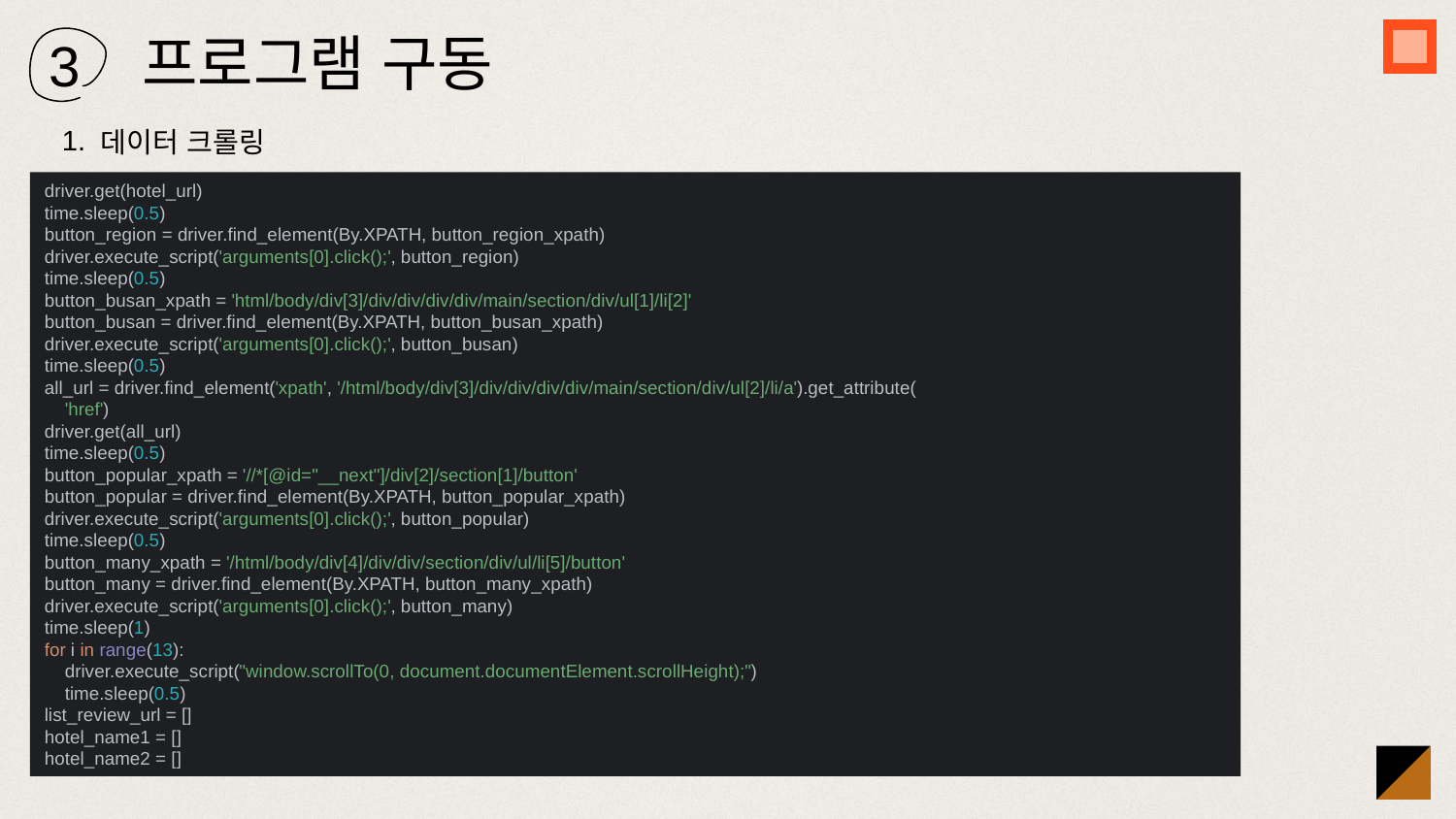

# 프로그램 구동

3
데이터 크롤링
1.
driver.get(hotel_url)
time.sleep(0.5)
button_region = driver.find_element(By.XPATH, button_region_xpath)
driver.execute_script('arguments[0].click();', button_region)
time.sleep(0.5)
button_busan_xpath = 'html/body/div[3]/div/div/div/div/main/section/div/ul[1]/li[2]'
button_busan = driver.find_element(By.XPATH, button_busan_xpath)
driver.execute_script('arguments[0].click();', button_busan)
time.sleep(0.5)
all_url = driver.find_element('xpath', '/html/body/div[3]/div/div/div/div/main/section/div/ul[2]/li/a').get_attribute(
    'href')
driver.get(all_url)
time.sleep(0.5)
button_popular_xpath = '//*[@id="__next"]/div[2]/section[1]/button'
button_popular = driver.find_element(By.XPATH, button_popular_xpath)
driver.execute_script('arguments[0].click();', button_popular)
time.sleep(0.5)
button_many_xpath = '/html/body/div[4]/div/div/section/div/ul/li[5]/button'
button_many = driver.find_element(By.XPATH, button_many_xpath)
driver.execute_script('arguments[0].click();', button_many)
time.sleep(1)
for i in range(13):
    driver.execute_script("window.scrollTo(0, document.documentElement.scrollHeight);")
    time.sleep(0.5)
list_review_url = []
hotel_name1 = []
hotel_name2 = []